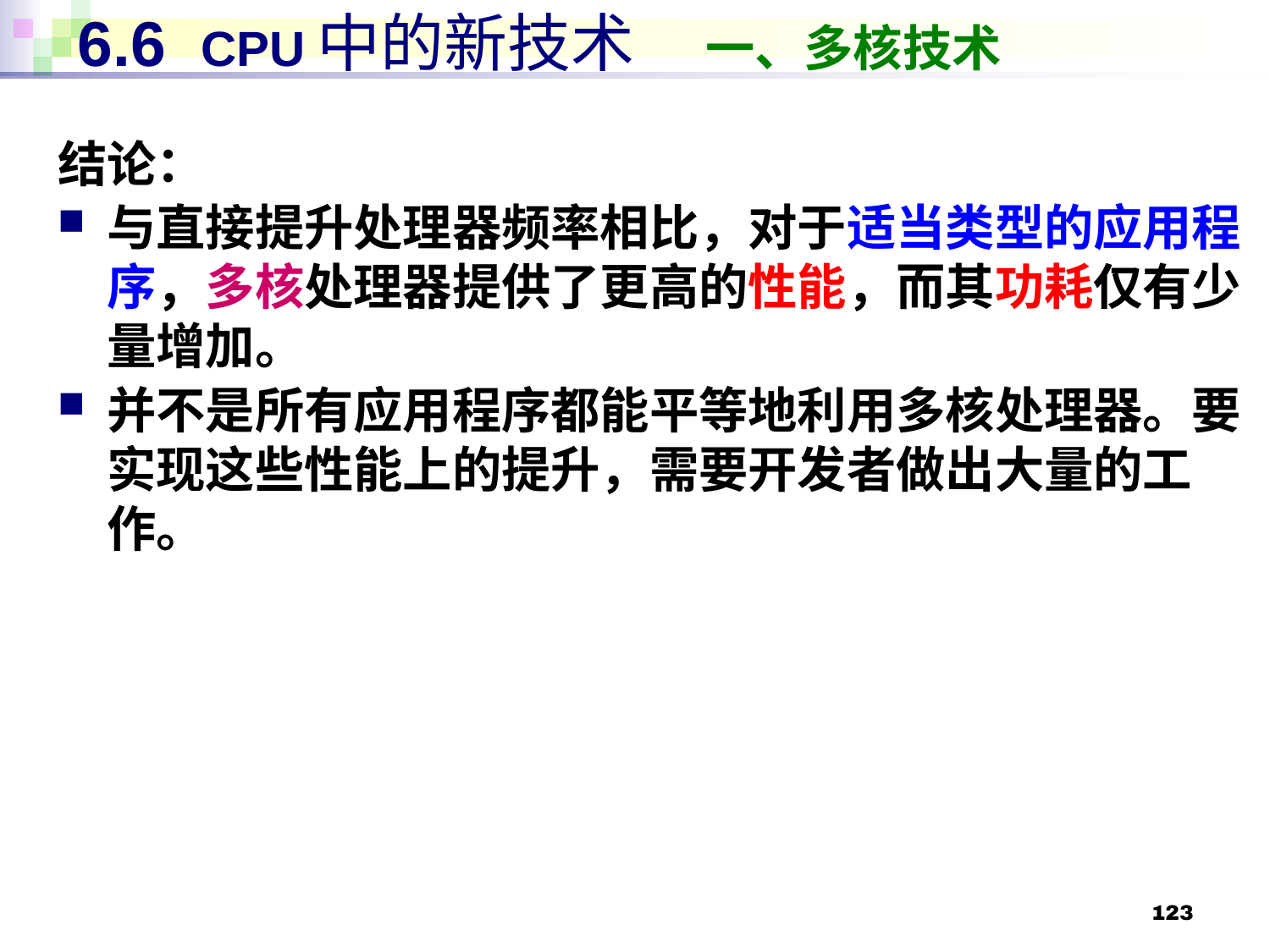

# 6.6  CPU中的新技术     一、多核技术
结论：
与直接提升处理器频率相比，对于适当类型的应用程序，多核处理器提供了更高的性能，而其功耗仅有少量增加。
并不是所有应用程序都能平等地利用多核处理器。要实现这些性能上的提升，需要开发者做出大量的工作。
123